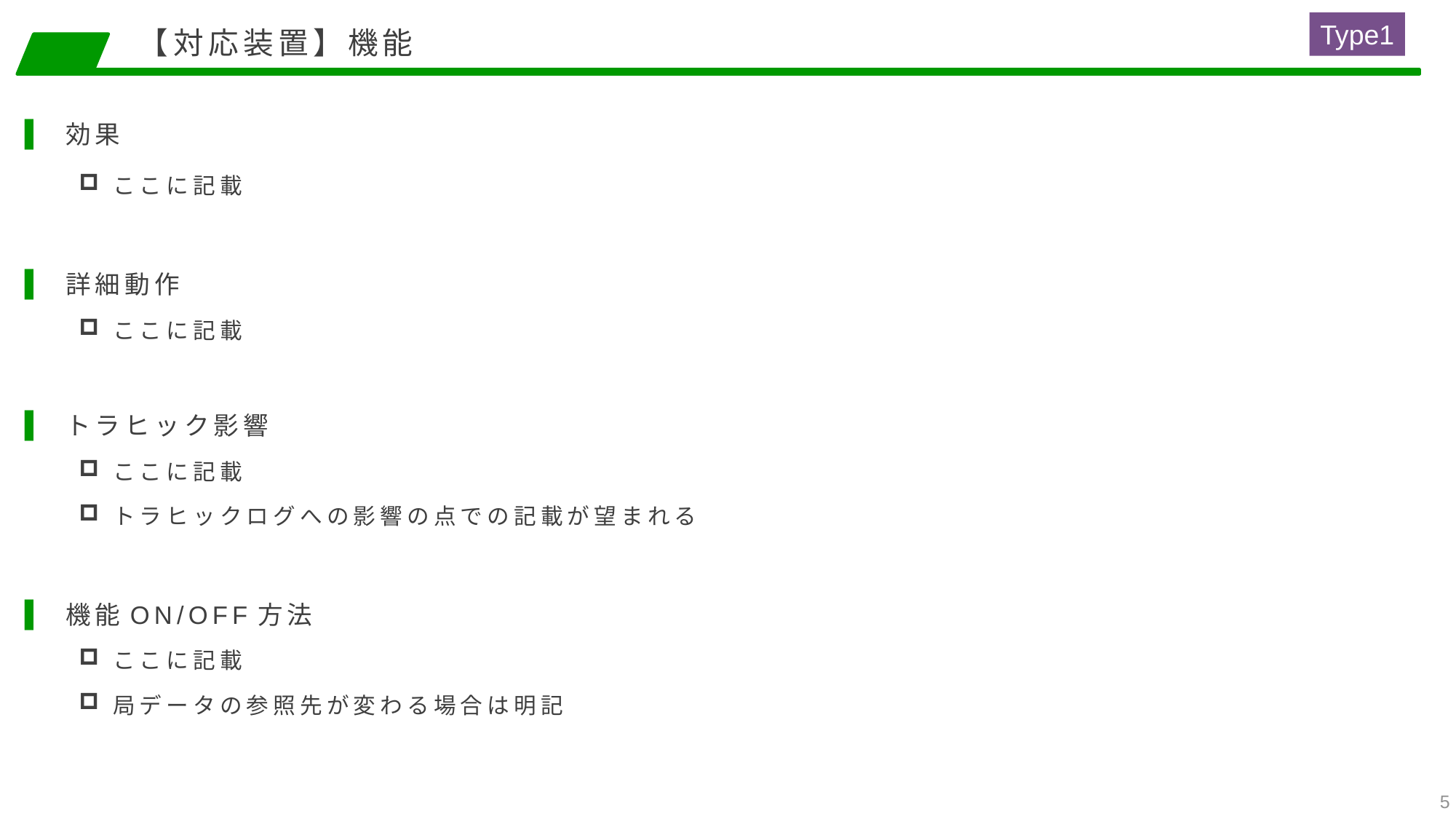

# 【対応装置】機能
Type1
効果
ここに記載

詳細動作
ここに記載

トラヒック影響
ここに記載
トラヒックログへの影響の点での記載が望まれる

機能ON/OFF方法
ここに記載
局データの参照先が変わる場合は明記
5